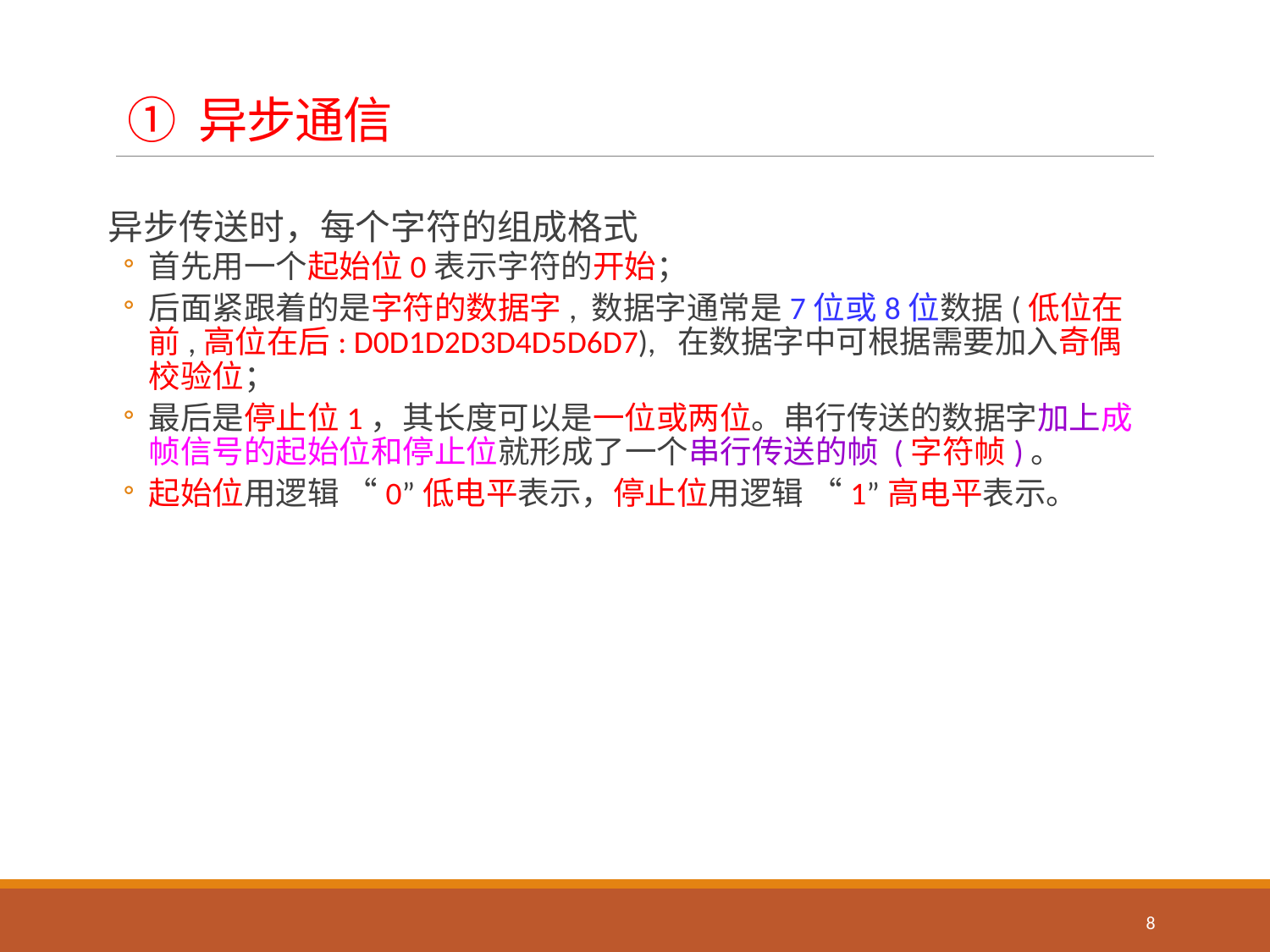

# 异步通信
异步传送时，每个字符的组成格式
首先用一个起始位0表示字符的开始；
后面紧跟着的是字符的数据字, 数据字通常是7位或8位数据(低位在前,高位在后: D0D1D2D3D4D5D6D7),  在数据字中可根据需要加入奇偶校验位；
最后是停止位1，其长度可以是一位或两位。串行传送的数据字加上成帧信号的起始位和停止位就形成了一个串行传送的帧 (字符帧)。
起始位用逻辑 “0”低电平表示，停止位用逻辑 “1”高电平表示。
8